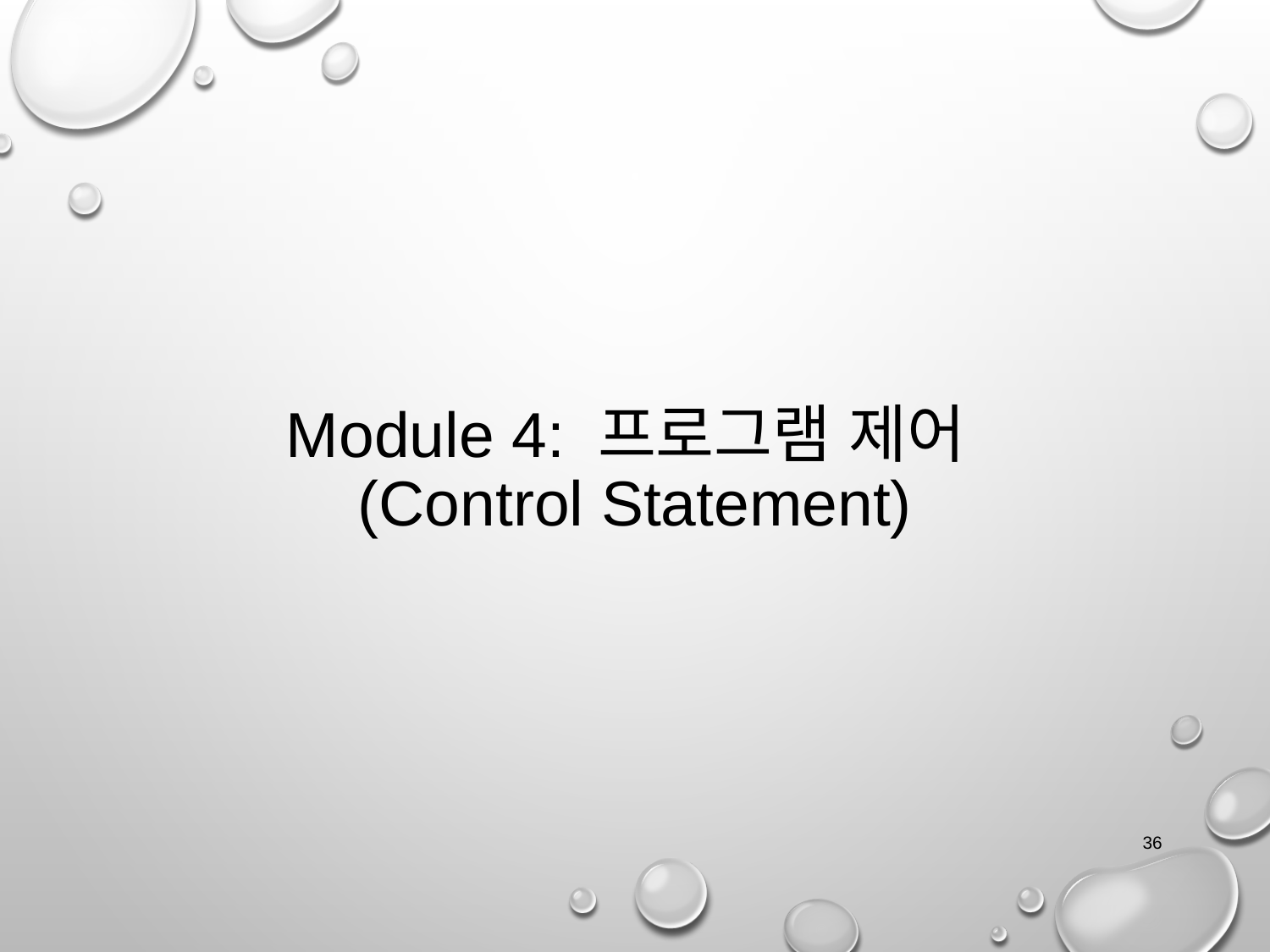

# Module 4: 프로그램 제어 (Control Statement)
36